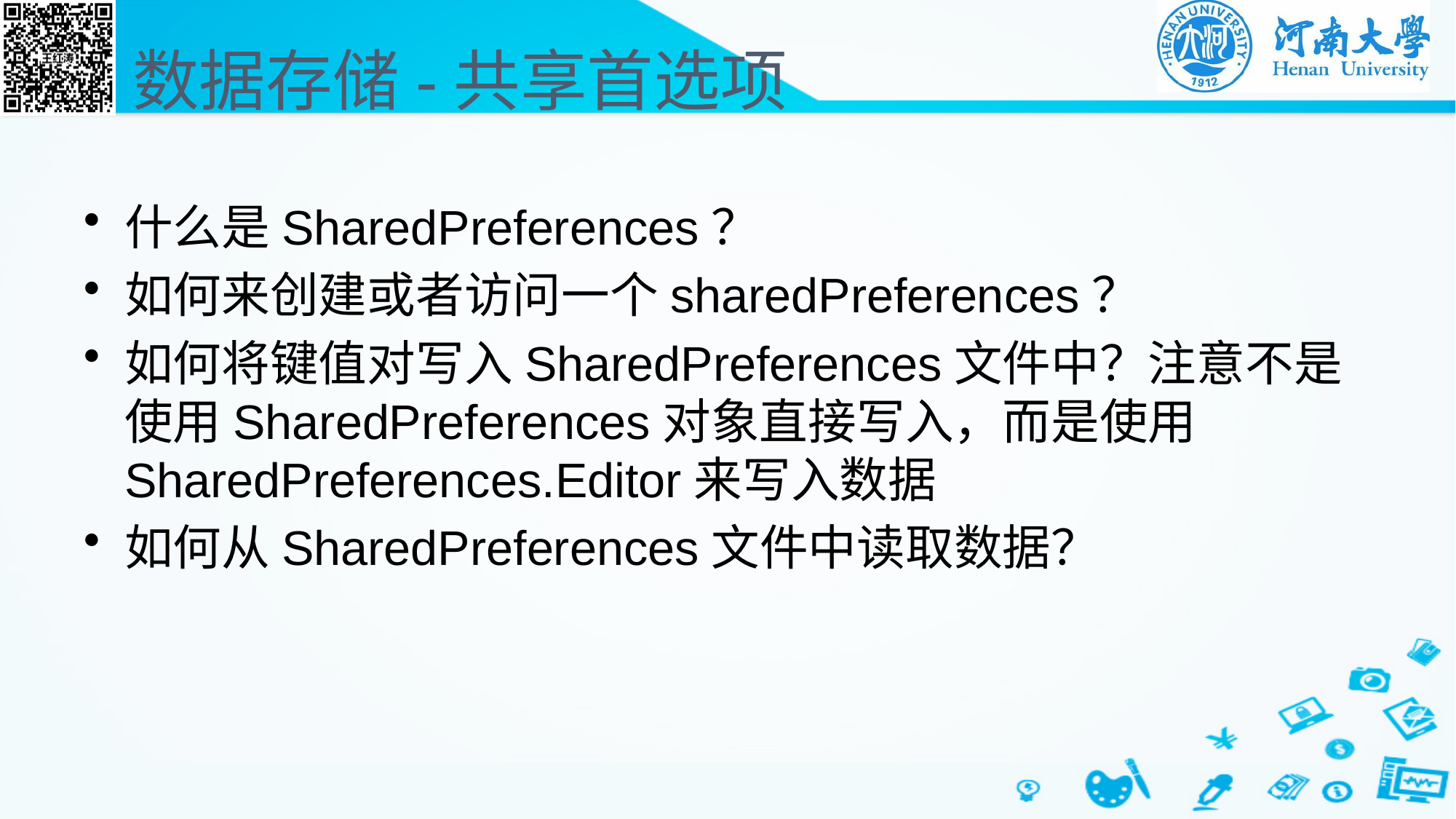

# 数据存储-共享首选项
什么是SharedPreferences？
如何来创建或者访问一个sharedPreferences？
如何将键值对写入SharedPreferences文件中？注意不是使用SharedPreferences对象直接写入，而是使用SharedPreferences.Editor来写入数据
如何从SharedPreferences文件中读取数据？